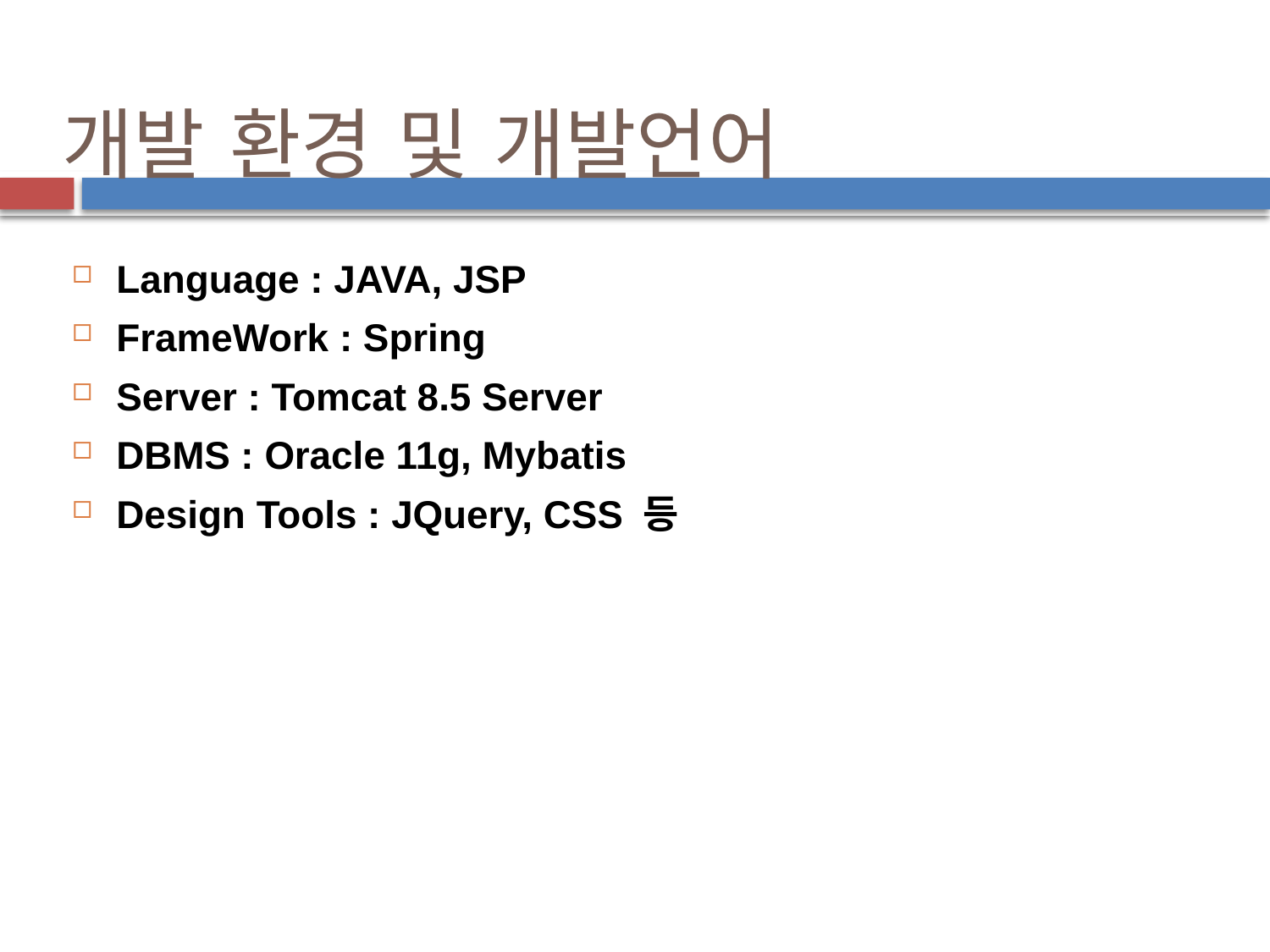

개발 환경 및 개발언어
Language : JAVA, JSP
FrameWork : Spring
Server : Tomcat 8.5 Server
DBMS : Oracle 11g, Mybatis
Design Tools : JQuery, CSS 등